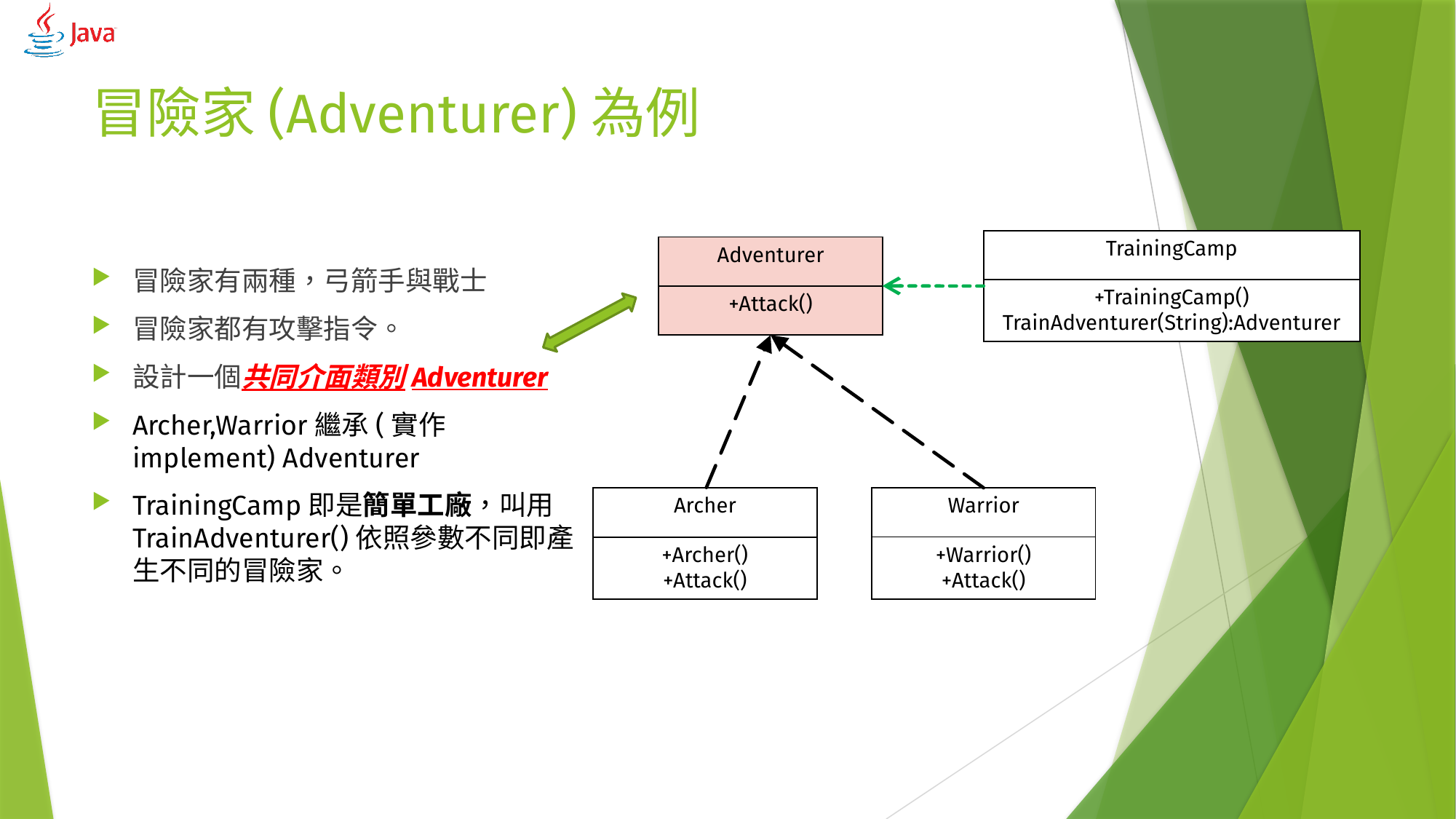

# 冒險家(Adventurer)為例
| TrainingCamp |
| --- |
| +TrainingCamp() TrainAdventurer(String):Adventurer |
| Adventurer |
| --- |
| +Attack() |
冒險家有兩種，弓箭手與戰士
冒險家都有攻擊指令。
設計一個共同介面類別Adventurer
Archer,Warrior繼承(實作implement) Adventurer
TrainingCamp即是簡單工廠，叫用TrainAdventurer()依照參數不同即產生不同的冒險家。

| Archer |
| --- |
| +Archer() +Attack() |
| Warrior |
| --- |
| +Warrior() +Attack() |